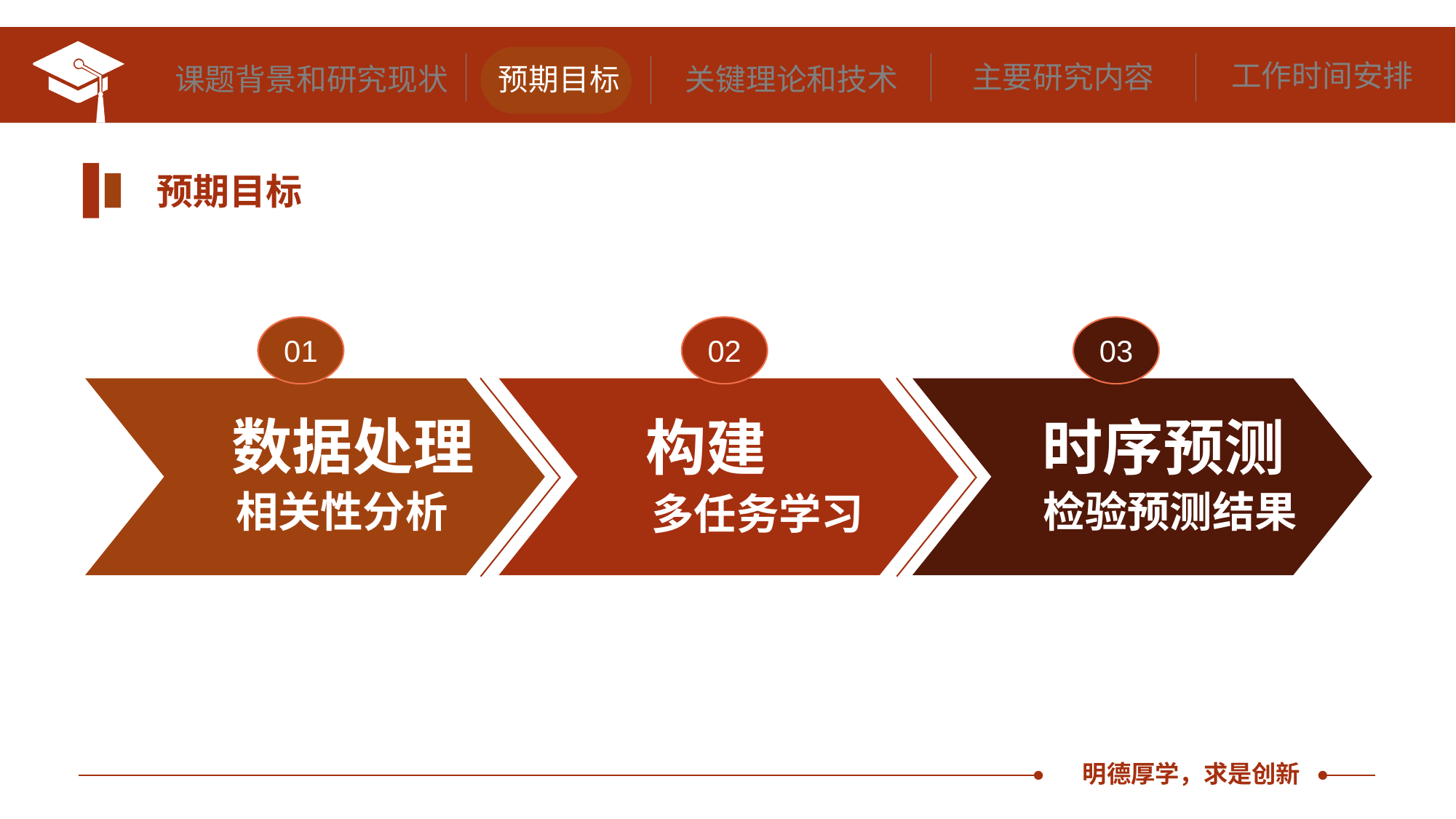

工作时间安排
主要研究内容
课题背景和研究现状
预期目标
关键理论和技术

预期目标

01
02
03

数据处理
构建
时序预测
相关性分析
检验预测结果
多任务学习